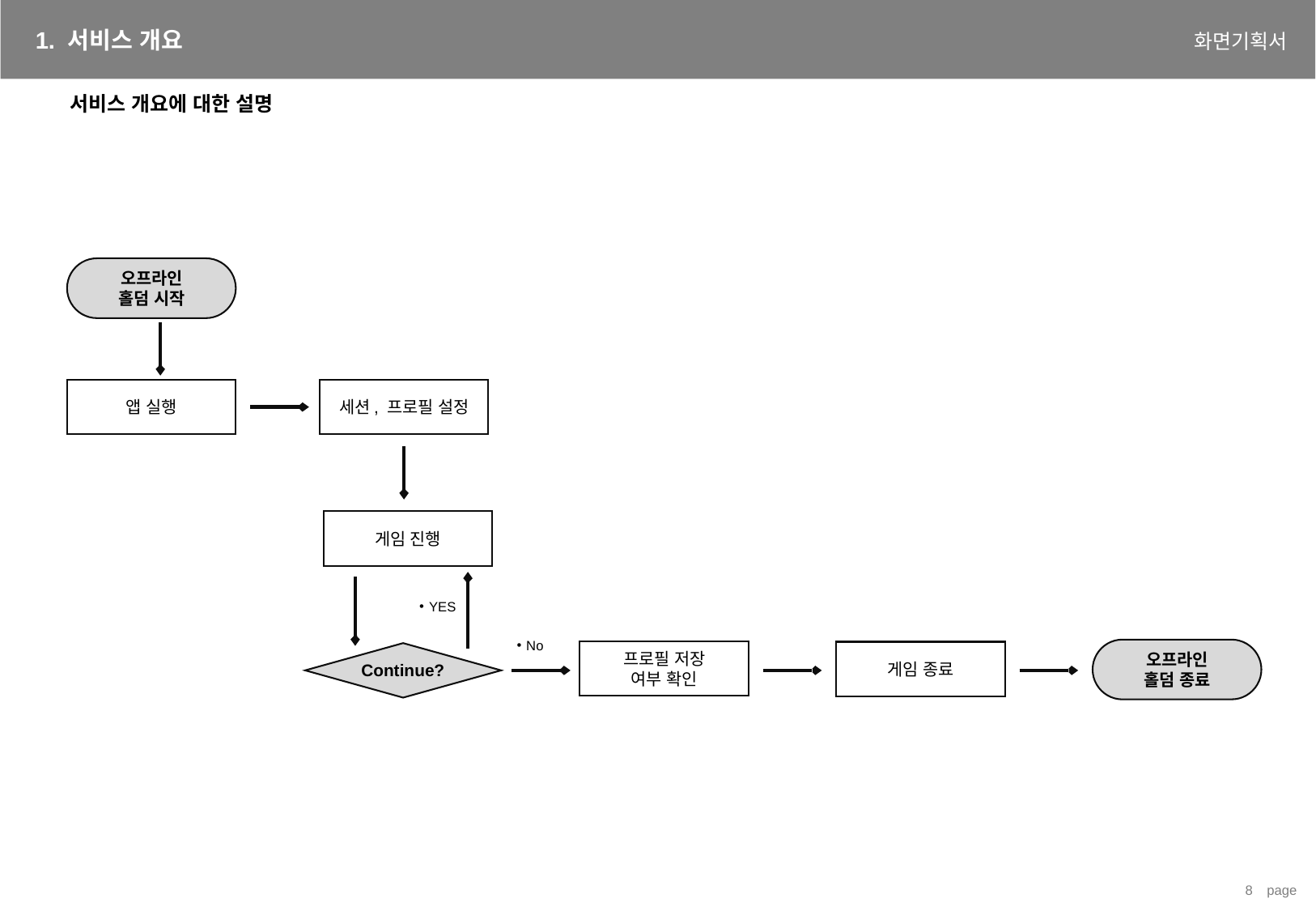

1. 서비스 개요
서비스 개요에 대한 설명
오프라인
홀덤 시작
앱 실행
세션, 프로필 설정
게임 진행
YES
No
오프라인
홀덤 종료
프로필 저장
여부 확인
게임 종료

Continue?